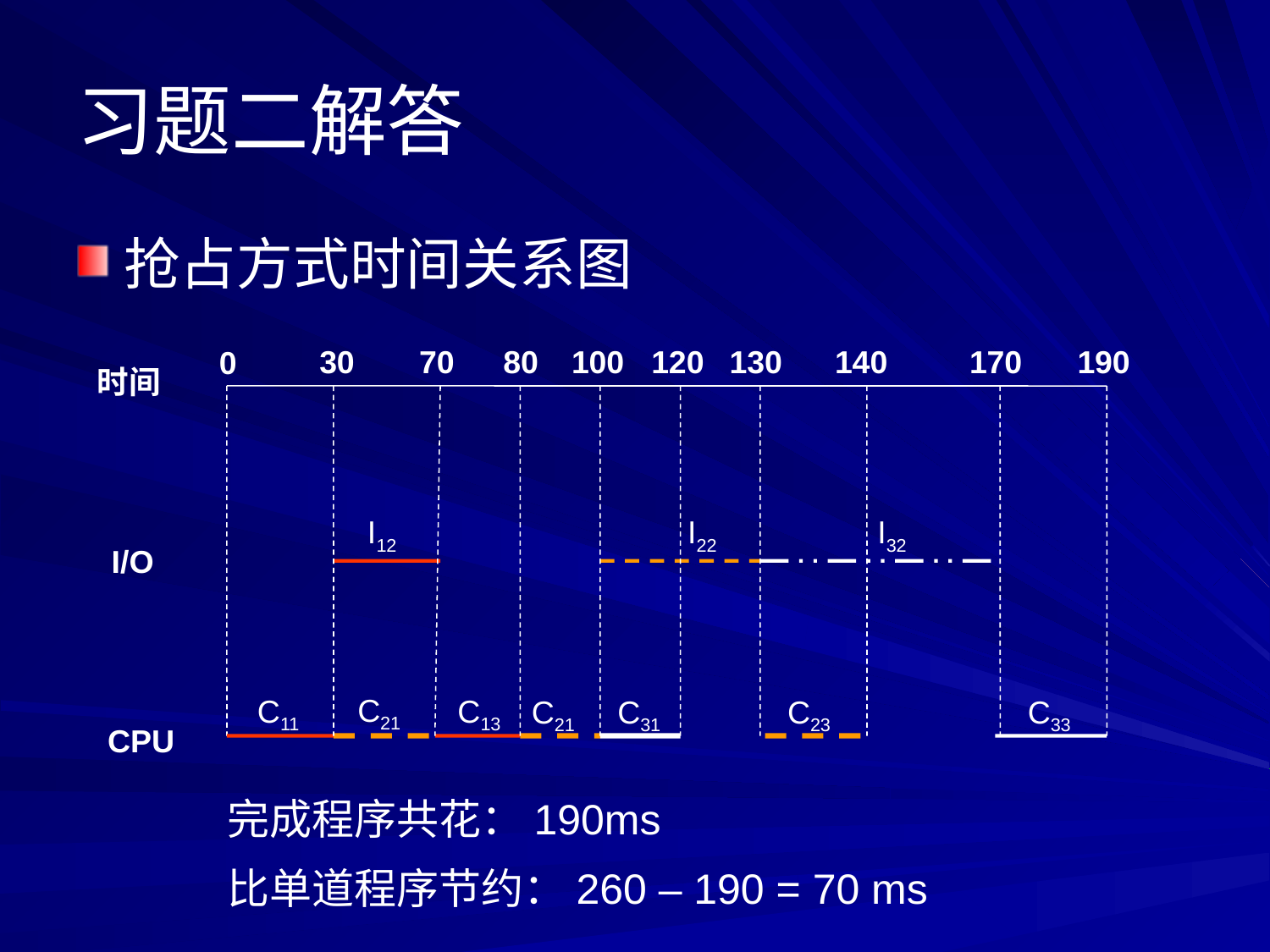

# 习题二解答
抢占方式时间关系图
30
70
80
100
120
130
140
170
190
0
时间

I12
I22
I32
I/O

C21
C11
C13
C21
C31
C23
C33
CPU

完成程序共花：190ms
比单道程序节约：260 – 190 = 70 ms